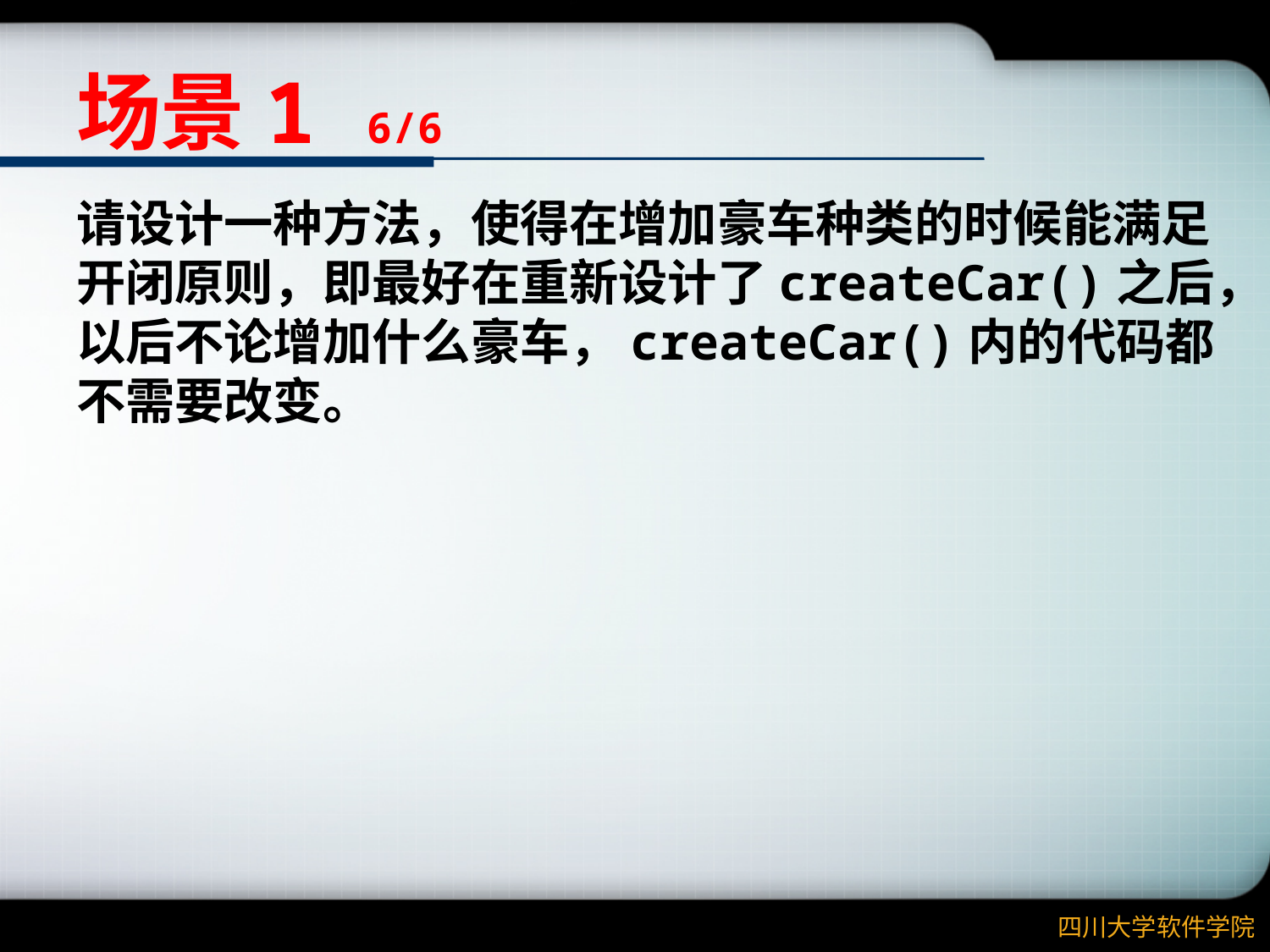

# 场景1 6/6
请设计一种方法，使得在增加豪车种类的时候能满足开闭原则，即最好在重新设计了createCar()之后，以后不论增加什么豪车，createCar()内的代码都不需要改变。